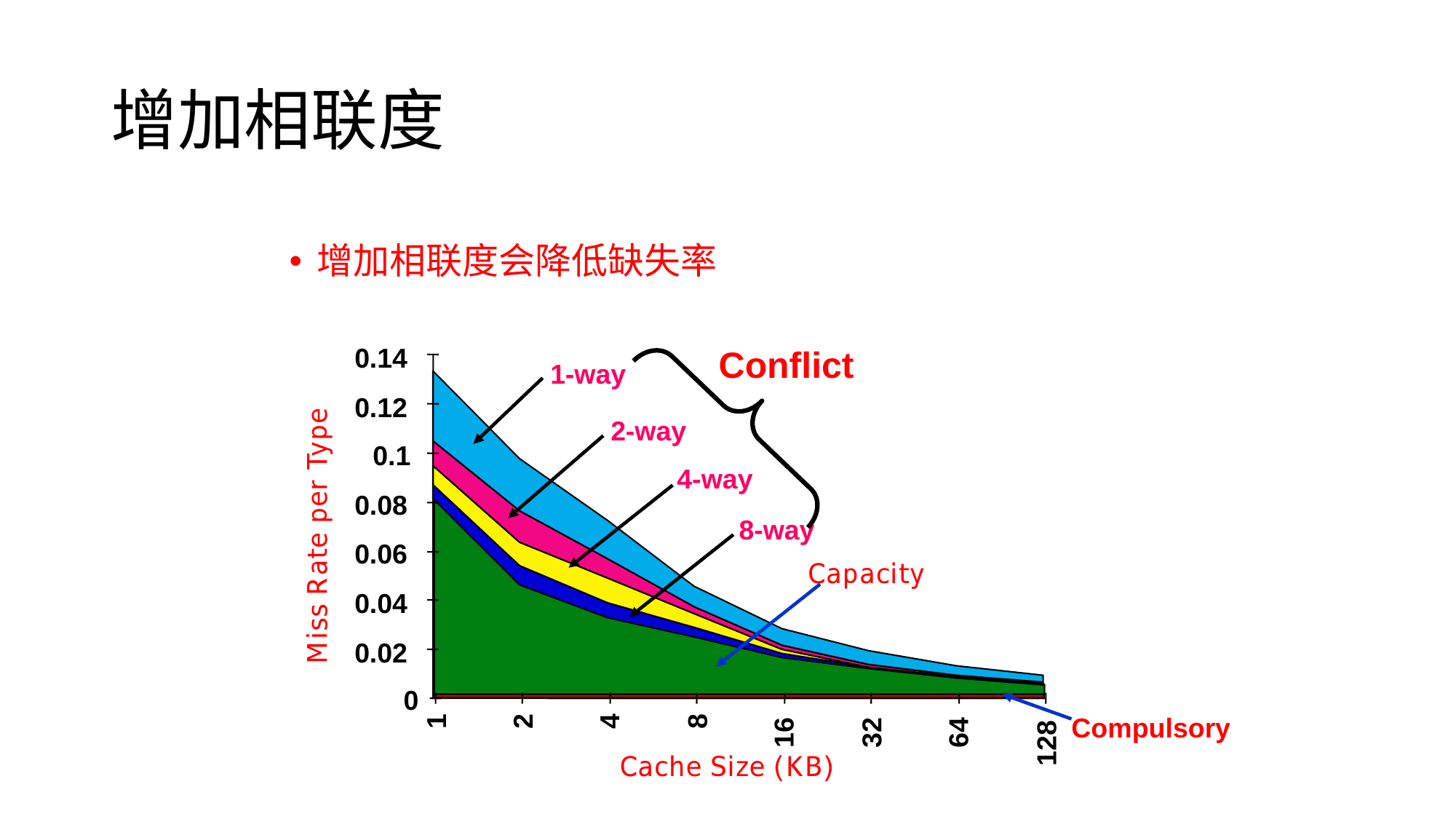

# 增加相联度
增加相联度会降低缺失率

Conflict
0.14

0.12

0.1

0.08

Miss Rate per Type
0.06

0.04

0.02

1-way

2-way

4-way

8-way

Capacity

0

1
2
4
8
16
32
64
128
Cache Size (KB)

Compulsory